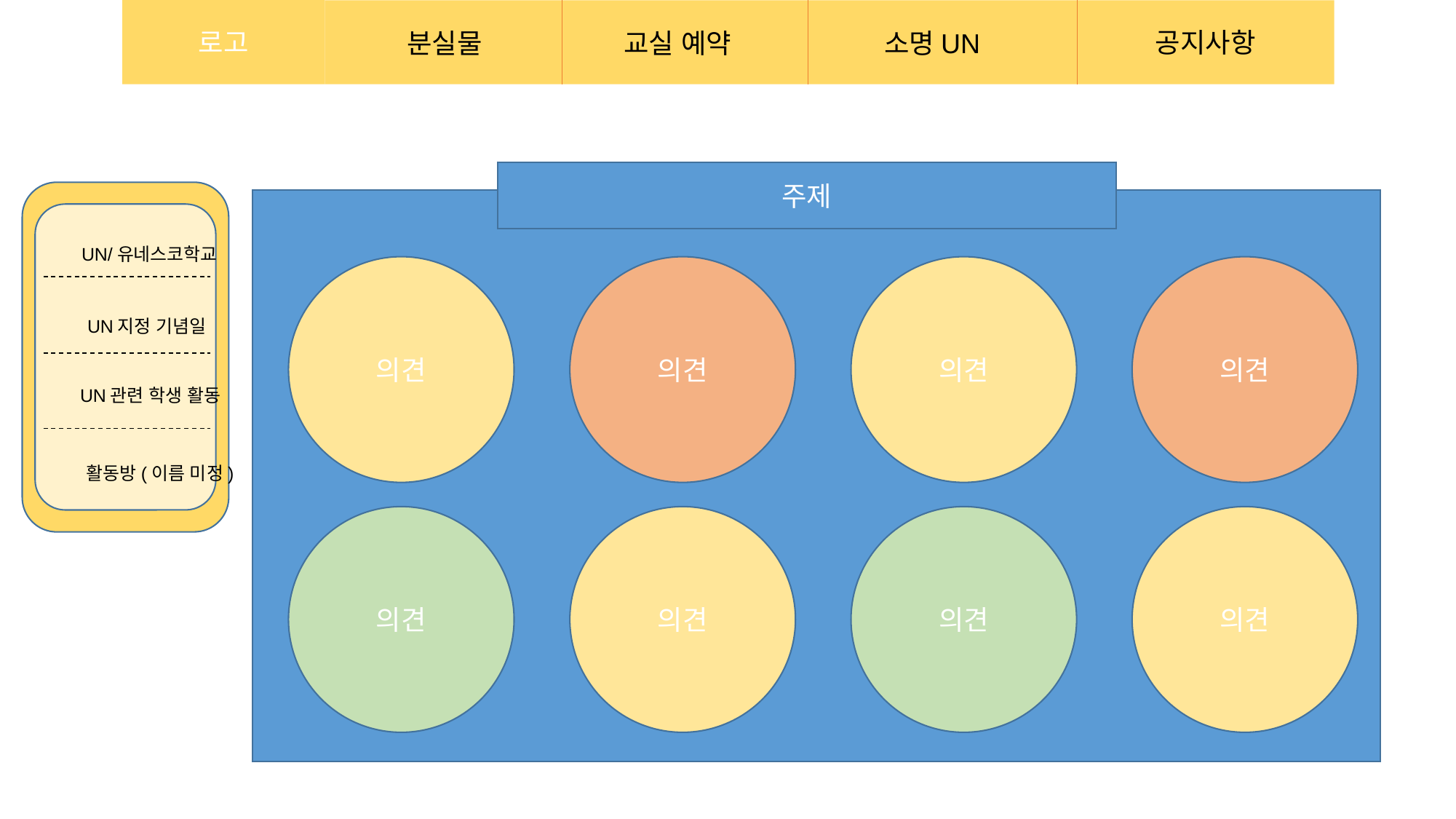

주제

UN/유네스코학교
UN지정 기념일
UN관련 학생 활동
활동방(이름 미정)

의견
의견
의견
의견
의견
의견
의견
의견